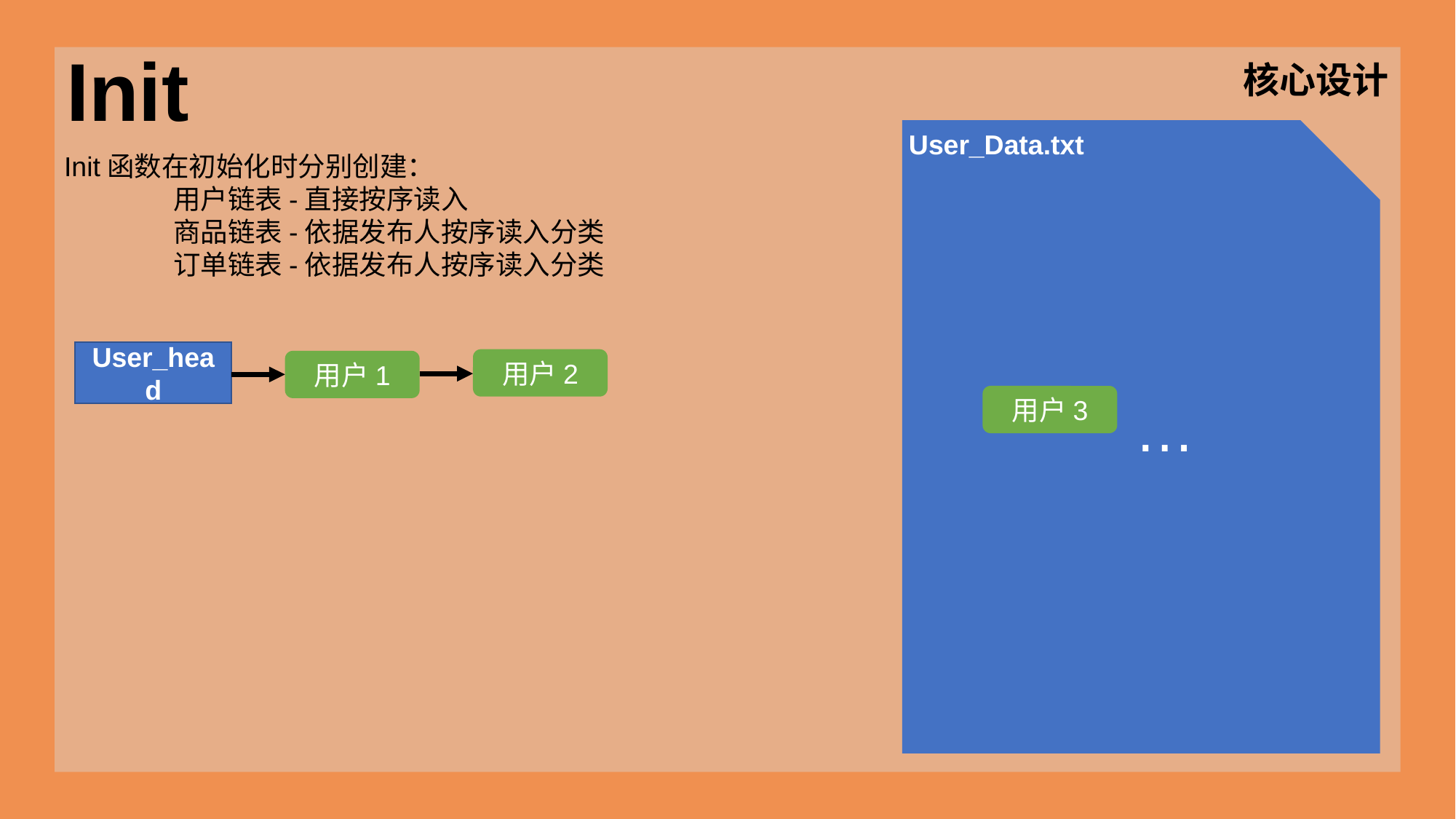

Init

核心设计

User_Data.txt
Init函数在初始化时分别创建：
	用户链表-直接按序读入
	商品链表-依据发布人按序读入分类
	订单链表-依据发布人按序读入分类
User_head
用户2
用户1
用户3
…